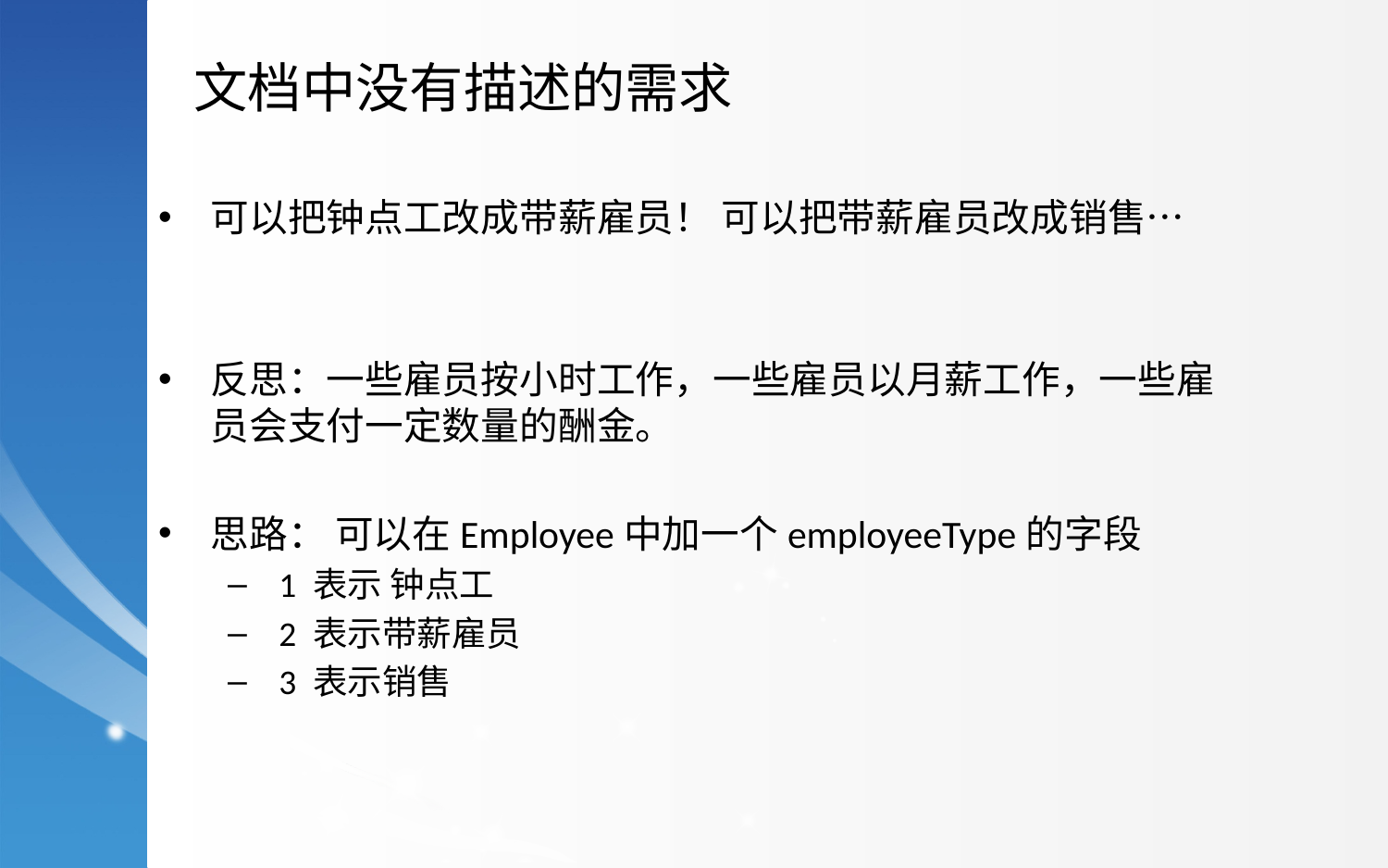

文档中没有描述的需求

可以把钟点工改成带薪雇员！ 可以把带薪雇员改成销售…

反思：一些雇员按小时工作，一些雇员以月薪工作，一些雇员会支付一定数量的酬金。

思路： 可以在Employee中加一个employeeType的字段
 1 表示 钟点工
 2 表示带薪雇员
 3 表示销售